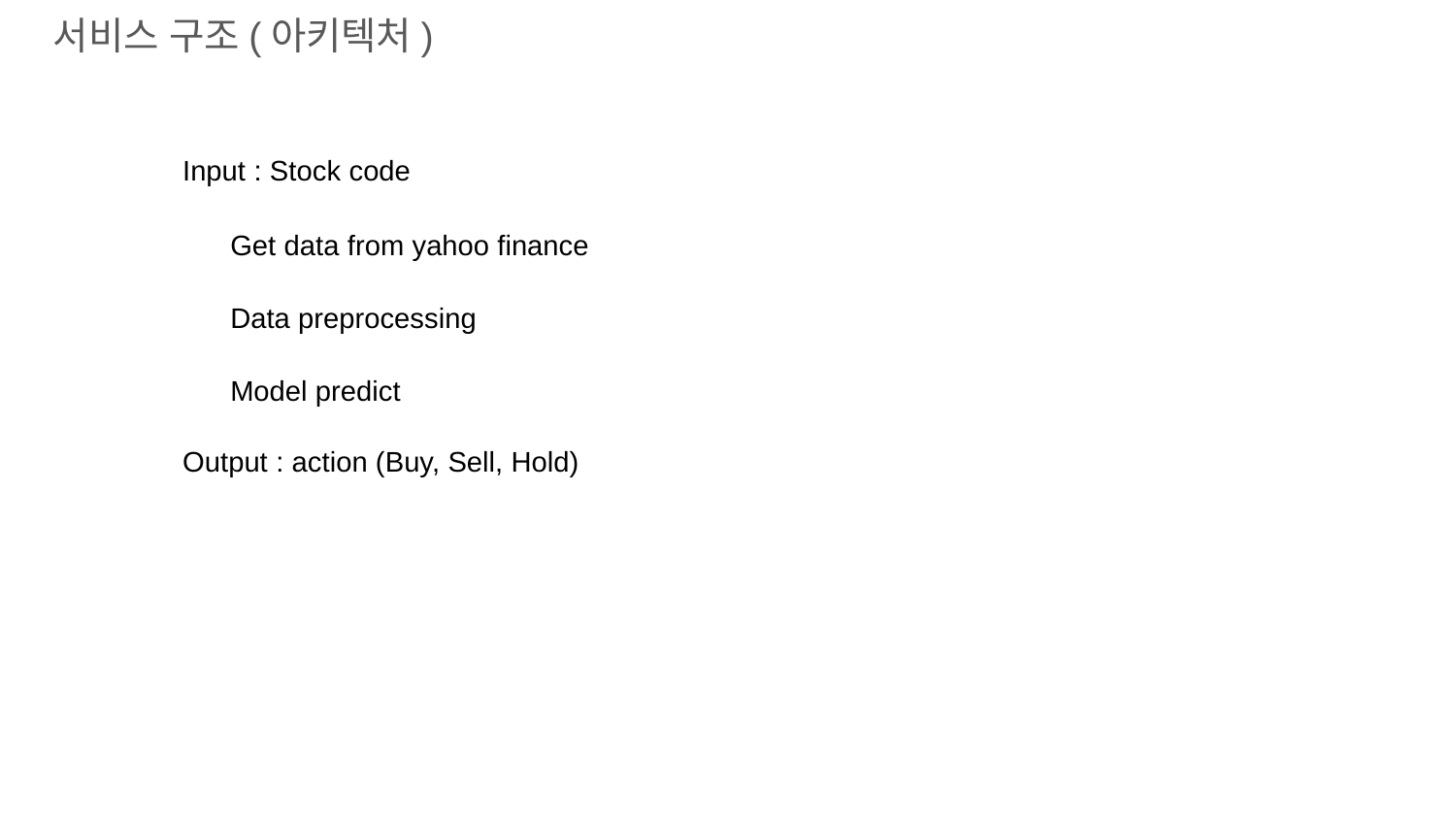

서비스 구조(아키텍처)

Input : Stock code
Get data from yahoo finance
Data preprocessing
Model predict
Output : action (Buy, Sell, Hold)